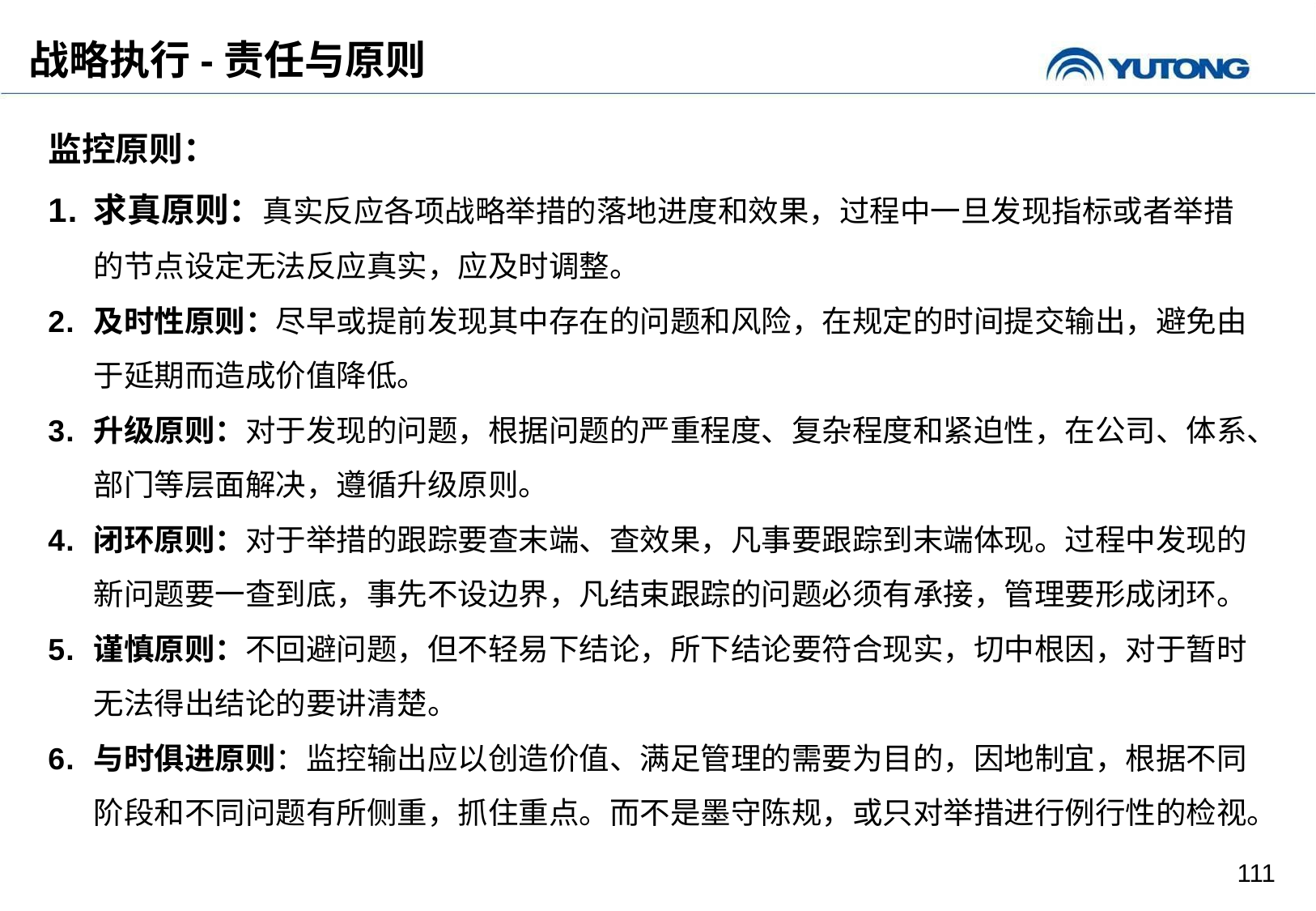

战略执行-责任与原则
监控原则：
求真原则：真实反应各项战略举措的落地进度和效果，过程中一旦发现指标或者举措的节点设定无法反应真实，应及时调整。
及时性原则：尽早或提前发现其中存在的问题和风险，在规定的时间提交输出，避免由于延期而造成价值降低。
升级原则：对于发现的问题，根据问题的严重程度、复杂程度和紧迫性，在公司、体系、部门等层面解决，遵循升级原则。
闭环原则：对于举措的跟踪要查末端、查效果，凡事要跟踪到末端体现。过程中发现的新问题要一查到底，事先不设边界，凡结束跟踪的问题必须有承接，管理要形成闭环。
谨慎原则：不回避问题，但不轻易下结论，所下结论要符合现实，切中根因，对于暂时无法得出结论的要讲清楚。
与时俱进原则：监控输出应以创造价值、满足管理的需要为目的，因地制宜，根据不同阶段和不同问题有所侧重，抓住重点。而不是墨守陈规，或只对举措进行例行性的检视。
111